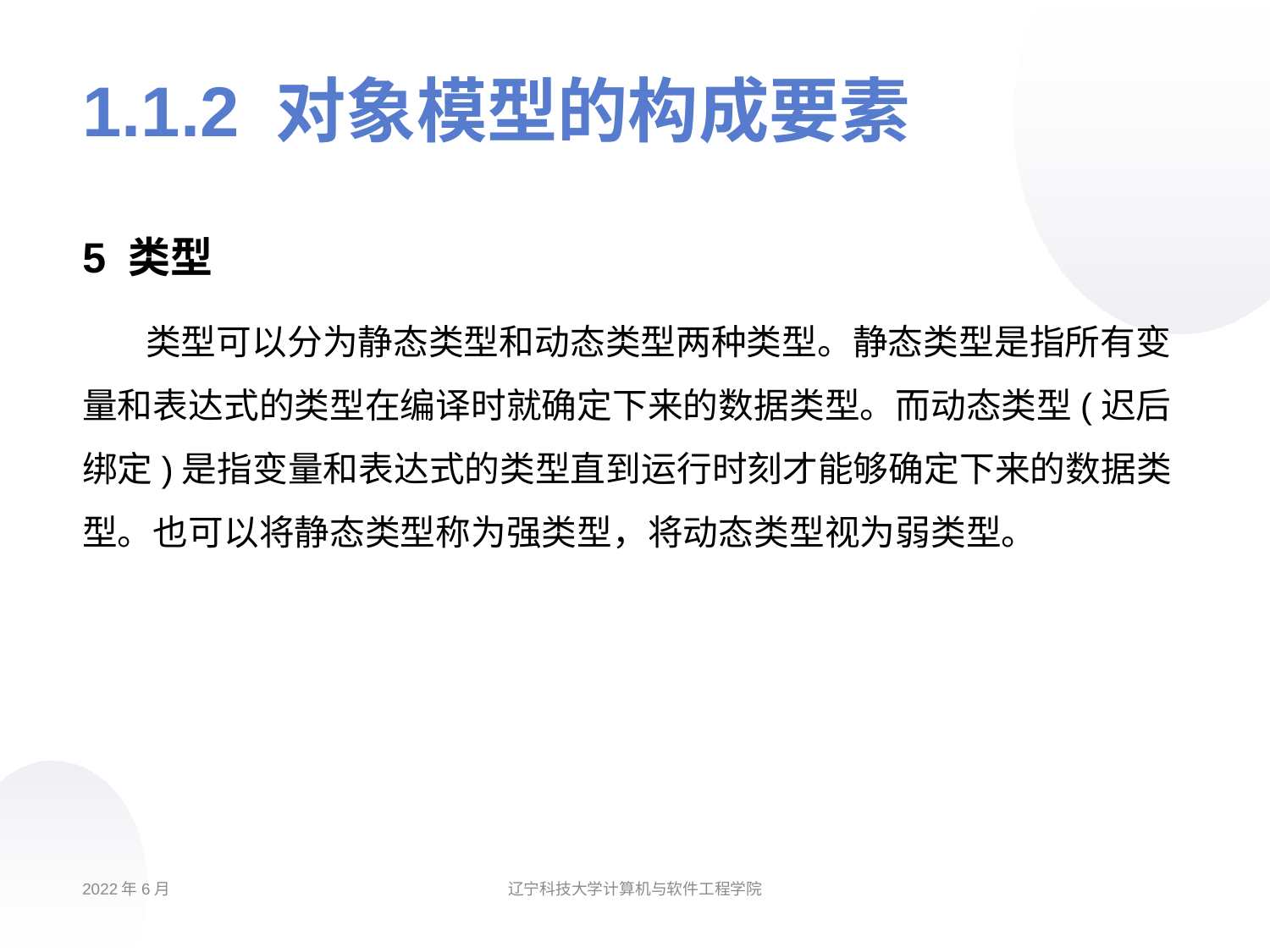

# 1.1.2 对象模型的构成要素
5 类型
类型可以分为静态类型和动态类型两种类型。静态类型是指所有变量和表达式的类型在编译时就确定下来的数据类型。而动态类型(迟后绑定)是指变量和表达式的类型直到运行时刻才能够确定下来的数据类型。也可以将静态类型称为强类型，将动态类型视为弱类型。

2022年6月
辽宁科技大学计算机与软件工程学院
56